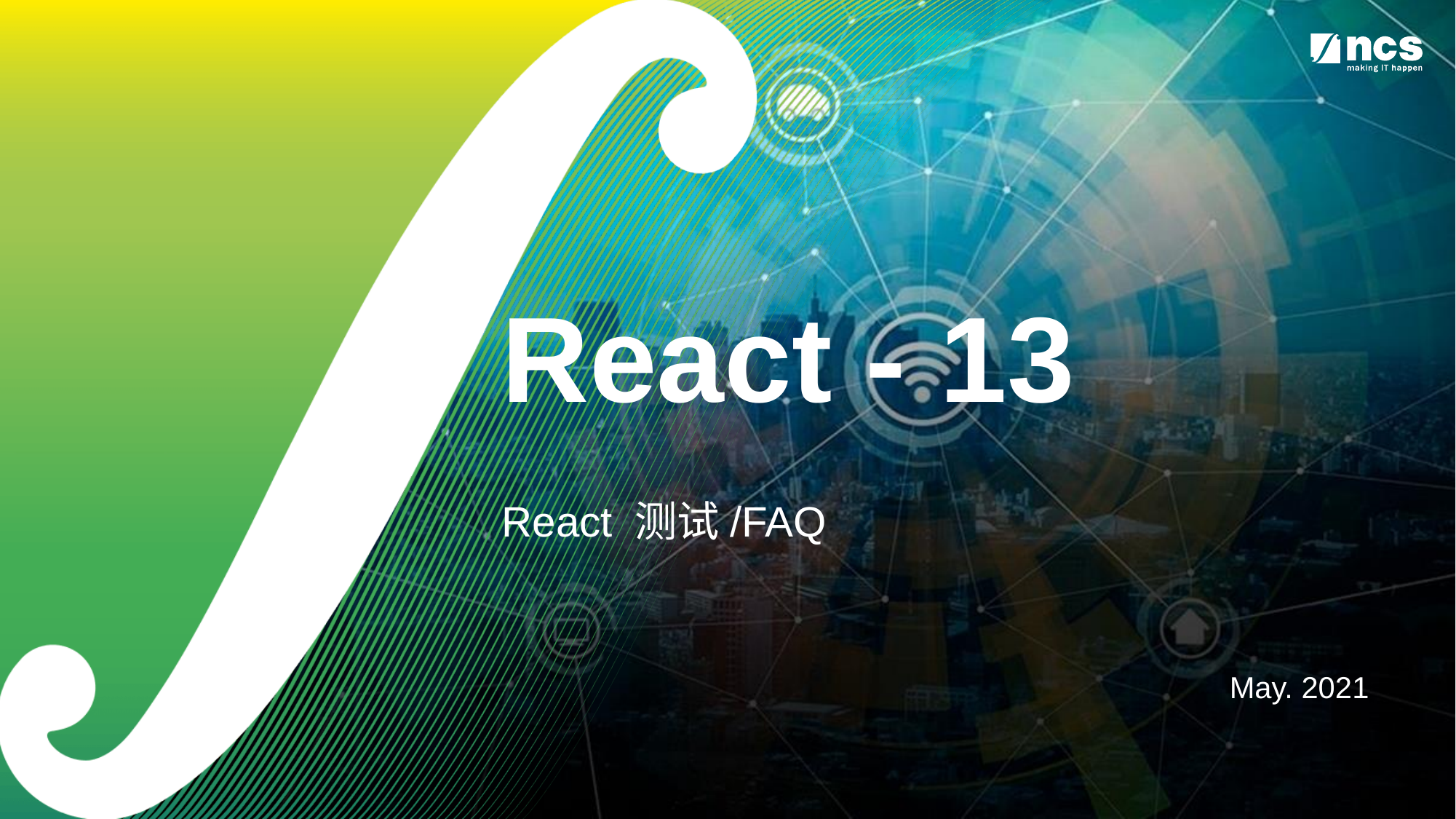

# React - 13 React 测试/FAQ
May. 2021